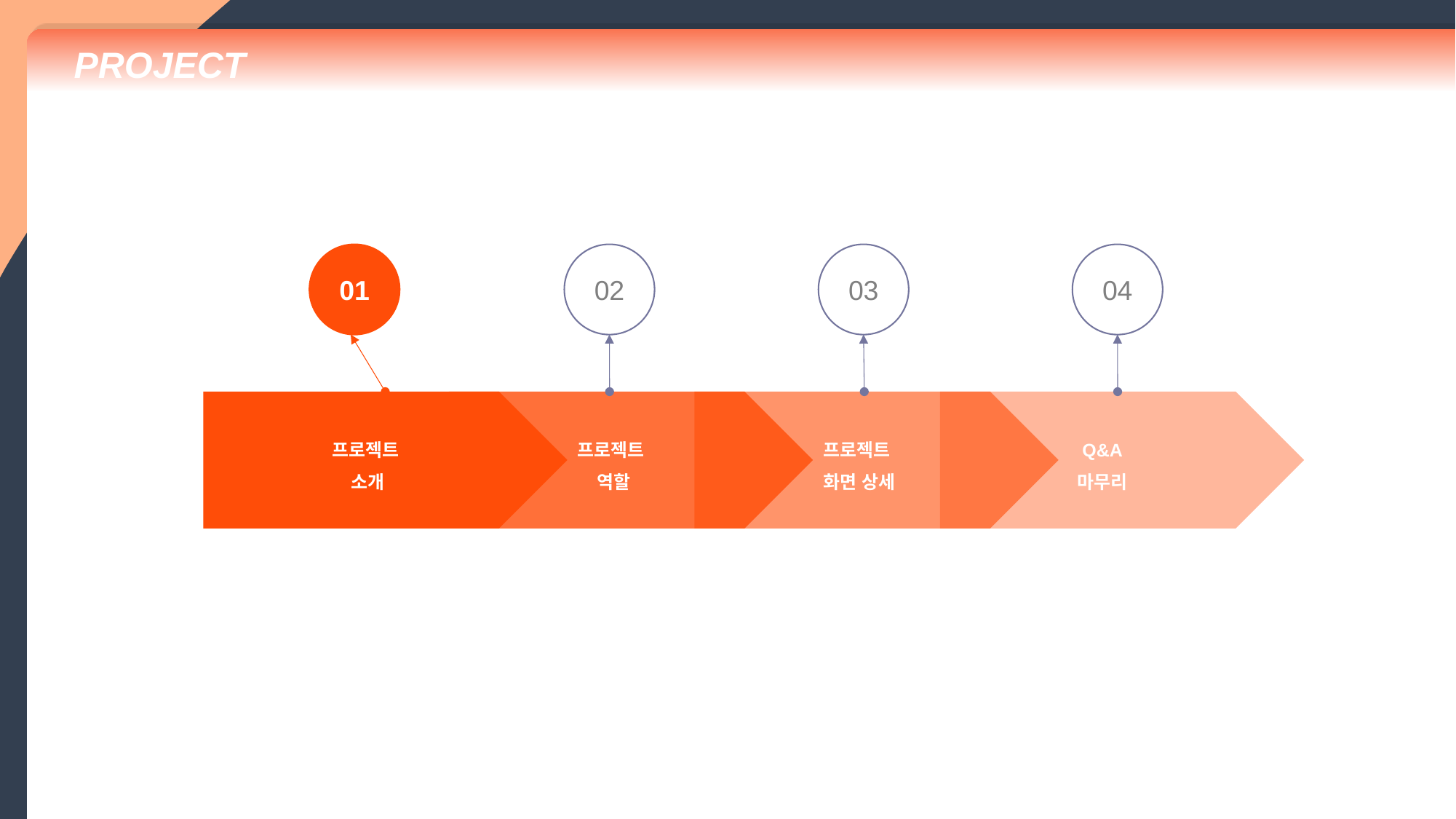

PROJECT
01
02
03
04
프로젝트
소개
프로젝트
역할
프로젝트
화면 상세
Q&A
마무리